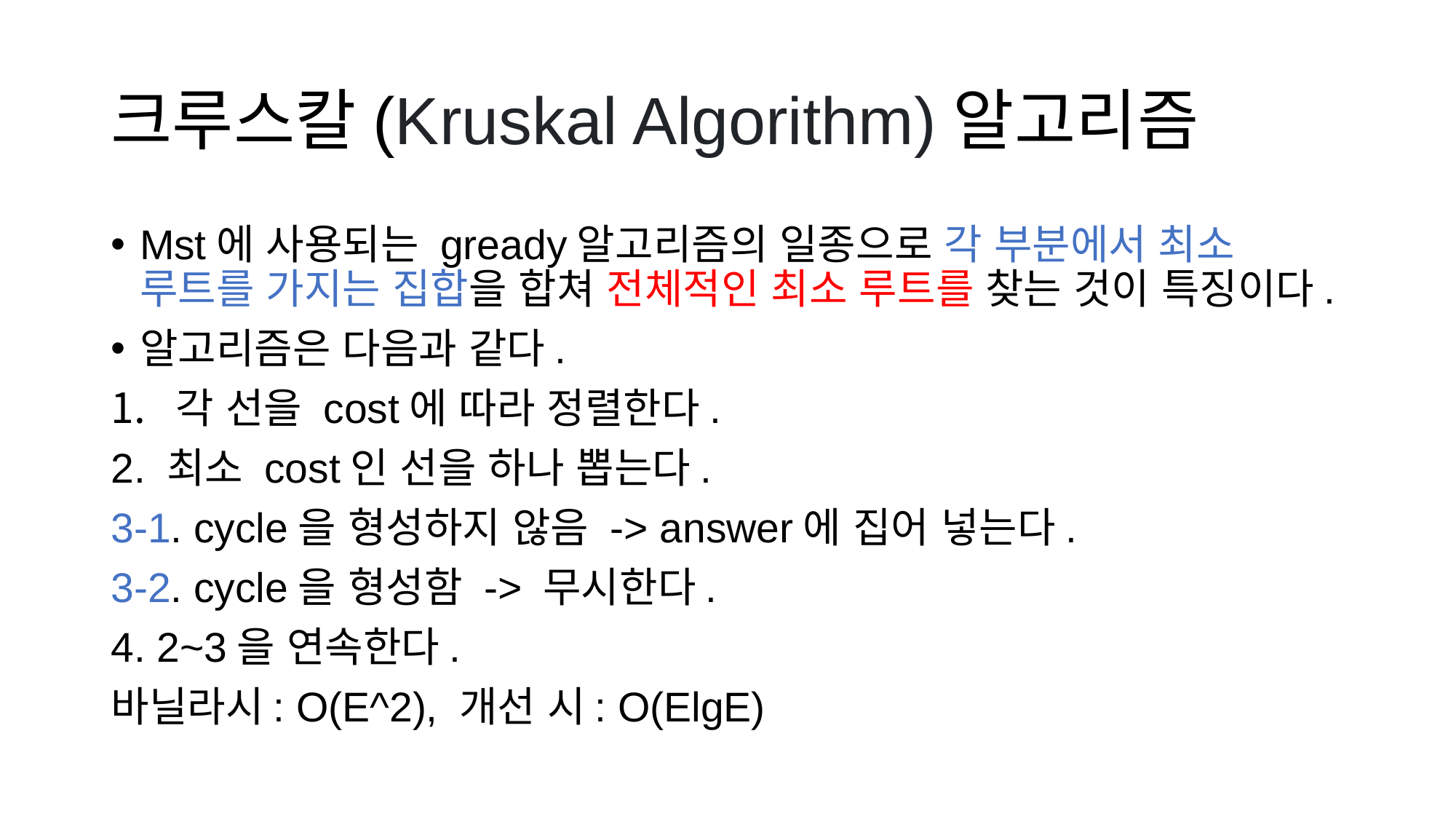

# 크루스칼(Kruskal Algorithm)알고리즘
Mst에 사용되는 gready알고리즘의 일종으로 각 부분에서 최소 루트를 가지는 집합을 합쳐 전체적인 최소 루트를 찾는 것이 특징이다.
알고리즘은 다음과 같다.
각 선을 cost에 따라 정렬한다.
2. 최소 cost인 선을 하나 뽑는다.
3-1. cycle을 형성하지 않음 -> answer에 집어 넣는다.
3-2. cycle을 형성함 -> 무시한다.
4. 2~3을 연속한다.
바닐라시: O(E^2), 개선 시: O(ElgE)